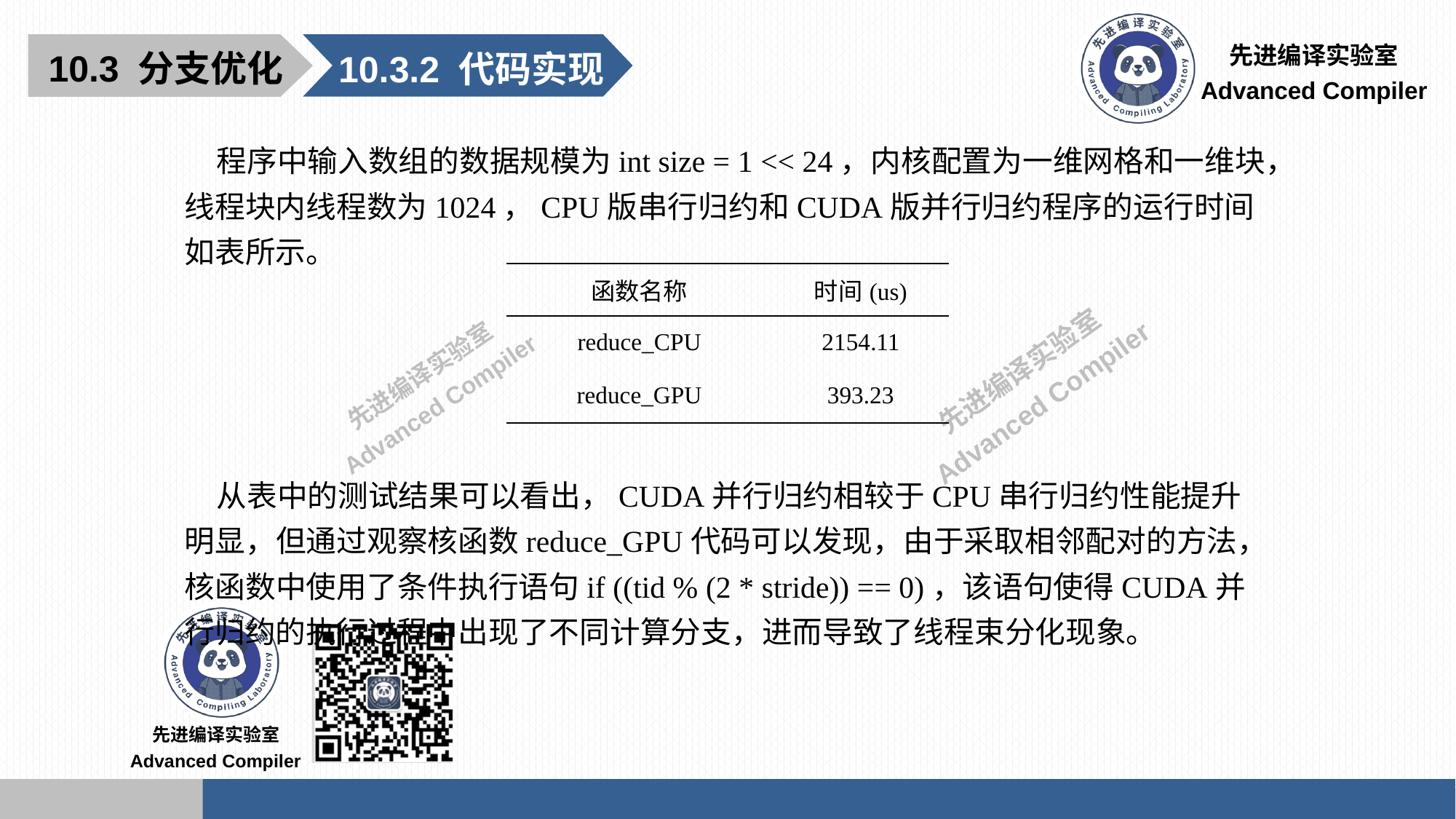

10.3 分支优化
10.3.2 代码实现

程序中输入数组的数据规模为int size = 1 << 24，内核配置为一维网格和一维块，线程块内线程数为1024，CPU版串行归约和CUDA版并行归约程序的运行时间如表所示。
| 函数名称 | 时间(us) |
| --- | --- |
| reduce\_CPU | 2154.11 |
| reduce\_GPU | 393.23 |
从表中的测试结果可以看出，CUDA并行归约相较于CPU串行归约性能提升明显，但通过观察核函数reduce_GPU代码可以发现，由于采取相邻配对的方法，核函数中使用了条件执行语句if ((tid % (2 * stride)) == 0)，该语句使得CUDA并行归约的执行过程中出现了不同计算分支，进而导致了线程束分化现象。